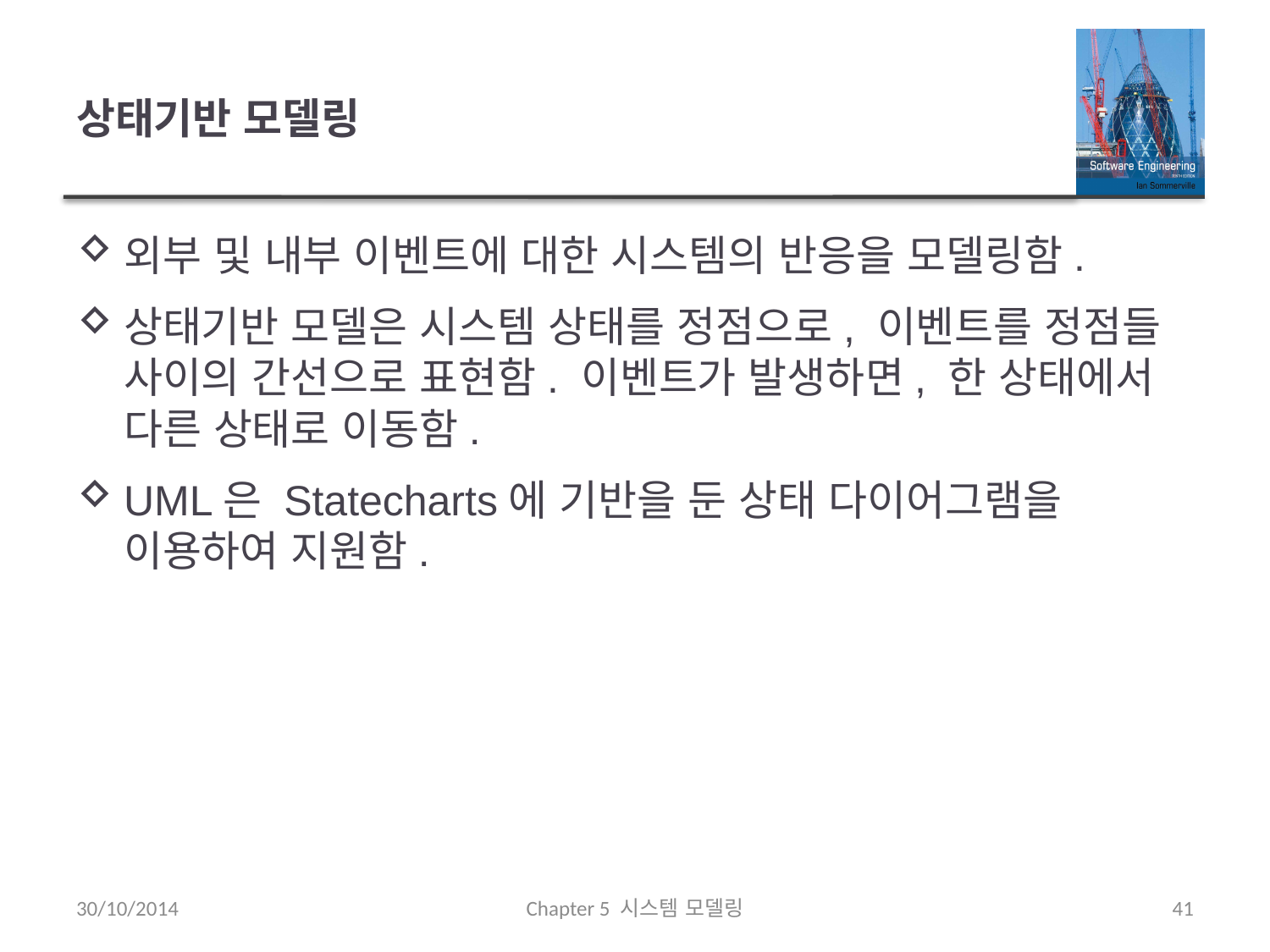

# 상태기반 모델링
외부 및 내부 이벤트에 대한 시스템의 반응을 모델링함.
상태기반 모델은 시스템 상태를 정점으로, 이벤트를 정점들 사이의 간선으로 표현함. 이벤트가 발생하면, 한 상태에서 다른 상태로 이동함.
UML은 Statecharts에 기반을 둔 상태 다이어그램을 이용하여 지원함.
30/10/2014
Chapter 5 시스템 모델링
41